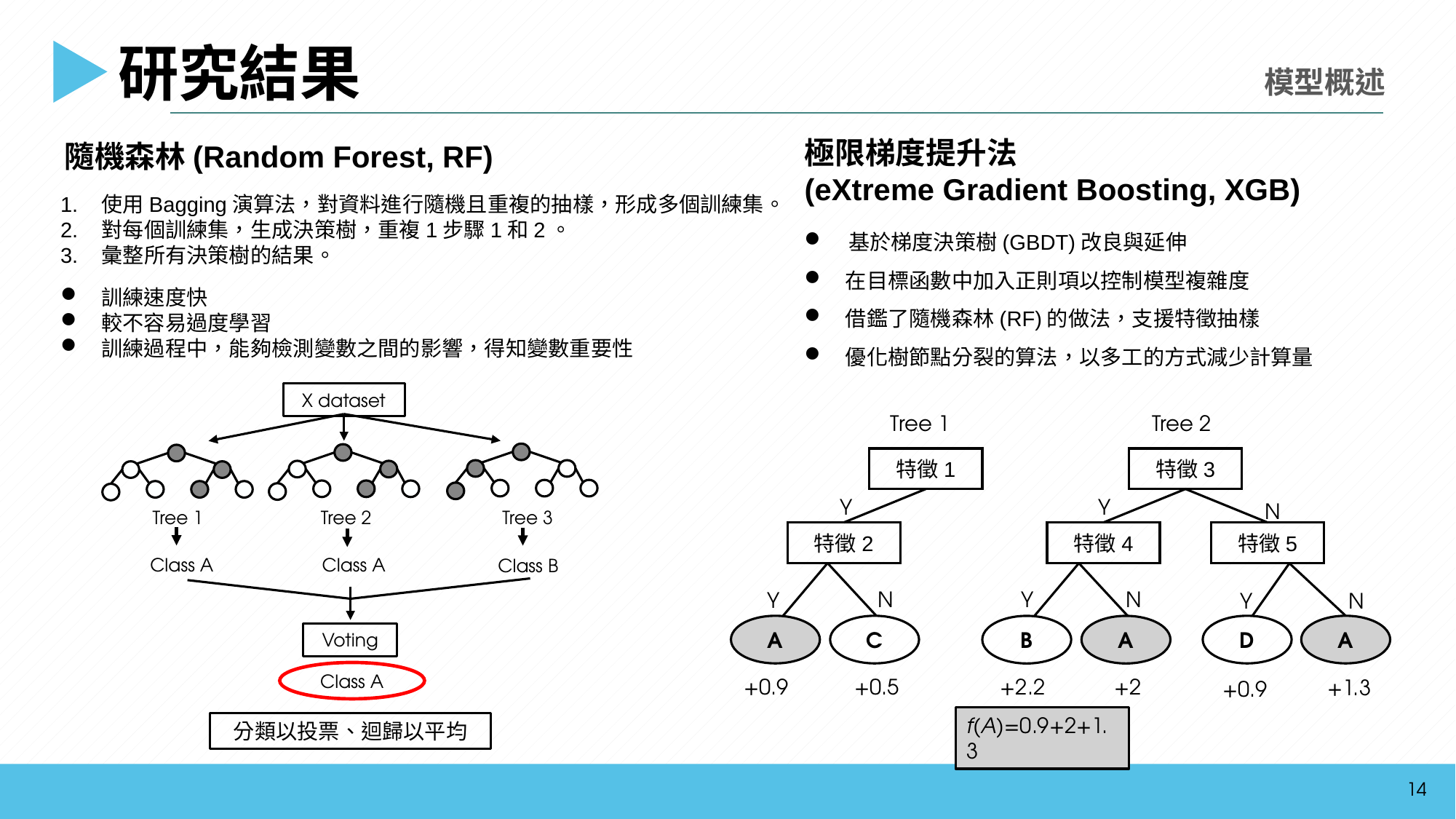

研究結果

模型概述
極限梯度提升法
(eXtreme Gradient Boosting, XGB)
隨機森林(Random Forest, RF)
使用Bagging演算法，對資料進行隨機且重複的抽樣，形成多個訓練集。
對每個訓練集，生成決策樹，重複1步驟1和2。
彙整所有決策樹的結果。
 基於梯度決策樹(GBDT)改良與延伸
在目標函數中加入正則項以控制模型複雜度
借鑑了隨機森林(RF)的做法，支援特徵抽樣
優化樹節點分裂的算法，以多工的方式減少計算量

訓練速度快
較不容易過度學習
訓練過程中，能夠檢測變數之間的影響，得知變數重要性
X dataset

Tree 1
Tree 2
Tree 3
Class A
Class A
Class B
Voting
Class A
Tree 1
Tree 2
特徵1
特徵2
特徵3
特徵4
特徵5
Y
Y
N
N
Y
N
Y
Y
N
A
C
D
A
B
A
+0.5
+2
+0.9
+2.2
+0.9
f(A)=0.9+2+1.3
+1.3
分類以投票、迴歸以平均

14